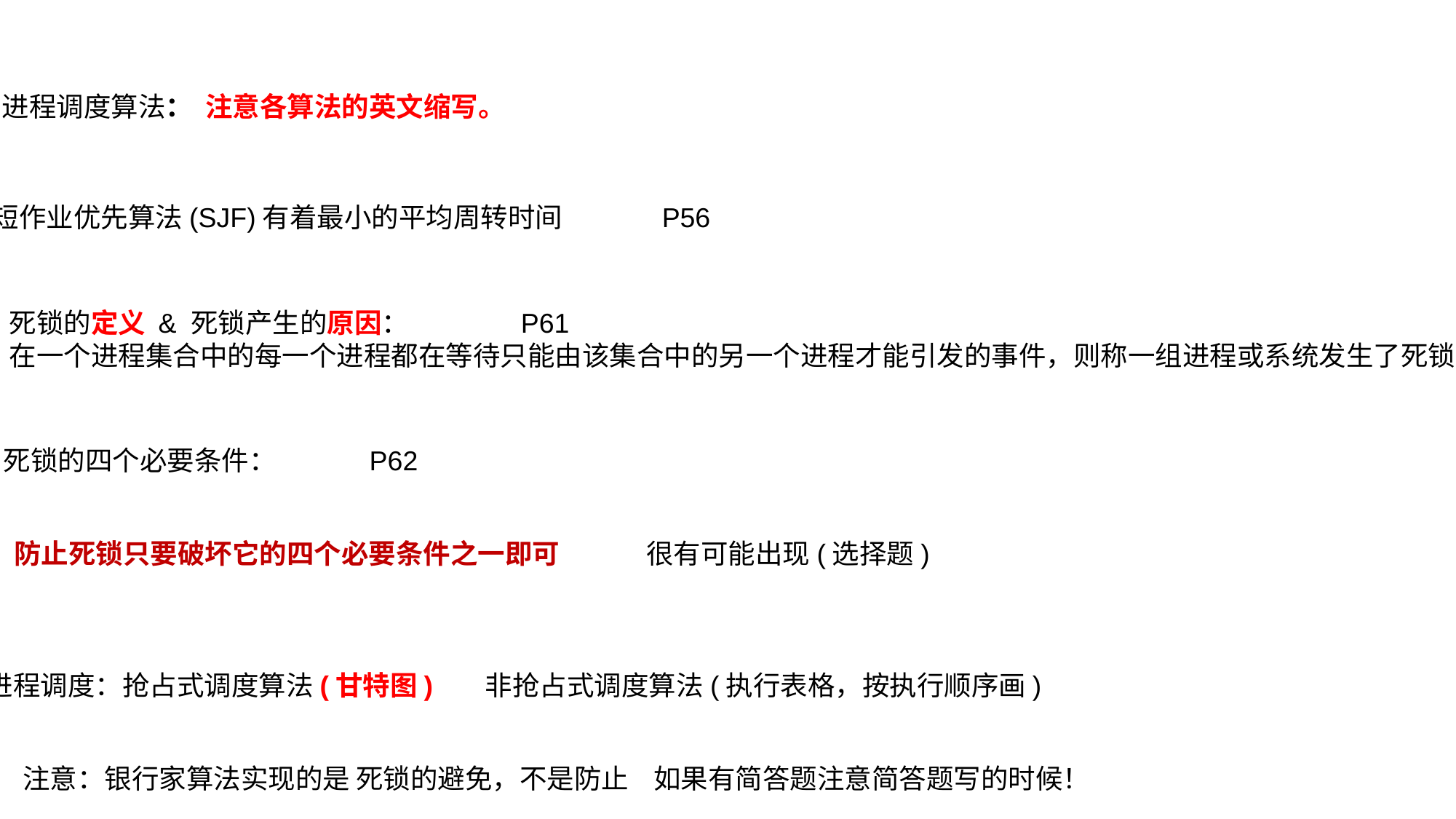

进程调度算法：  注意各算法的英文缩写。
短作业优先算法(SJF)有着最小的平均周转时间               P56
死锁的定义 & 死锁产生的原因：                 P61
在一个进程集合中的每一个进程都在等待只能由该集合中的另一个进程才能引发的事件，则称一组进程或系统发生了死锁
死锁的四个必要条件：              P62
防止死锁只要破坏它的四个必要条件之一即可              很有可能出现(选择题)
进程调度：抢占式调度算法(甘特图)      非抢占式调度算法(执行表格，按执行顺序画)
注意：银行家算法实现的是 死锁的避免，不是防止    如果有简答题注意简答题写的时候！